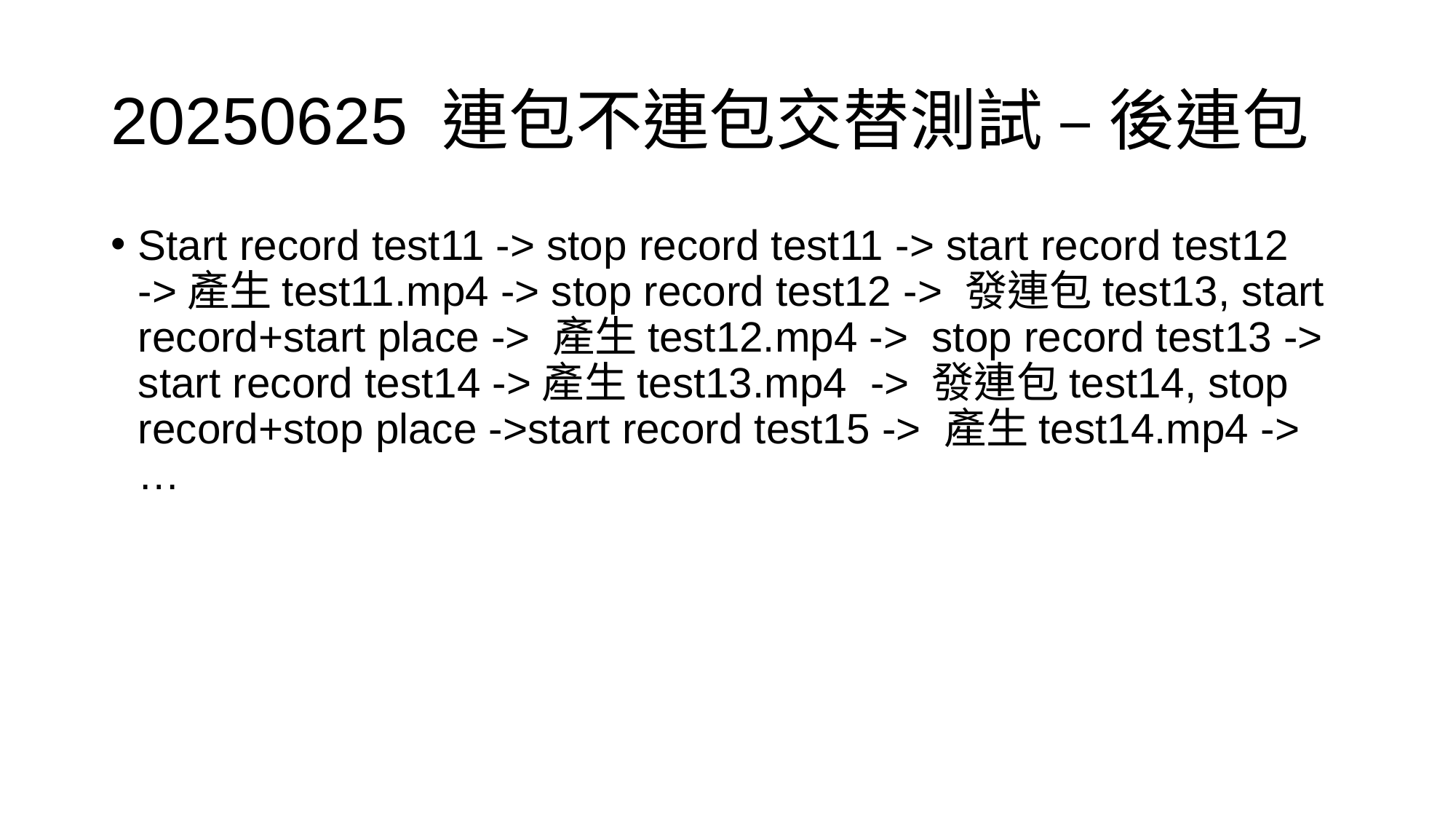

# 20250625 連包不連包交替測試 – 後連包
Start record test11 -> stop record test11 -> start record test12
->產生test11.mp4 -> stop record test12 -> 發連包test13, start record+start place -> 產生test12.mp4 ->  stop record test13 ->
start record test14 ->產生test13.mp4  -> 發連包test14, stop record+stop place ->start record test15 -> 產生test14.mp4 -> …